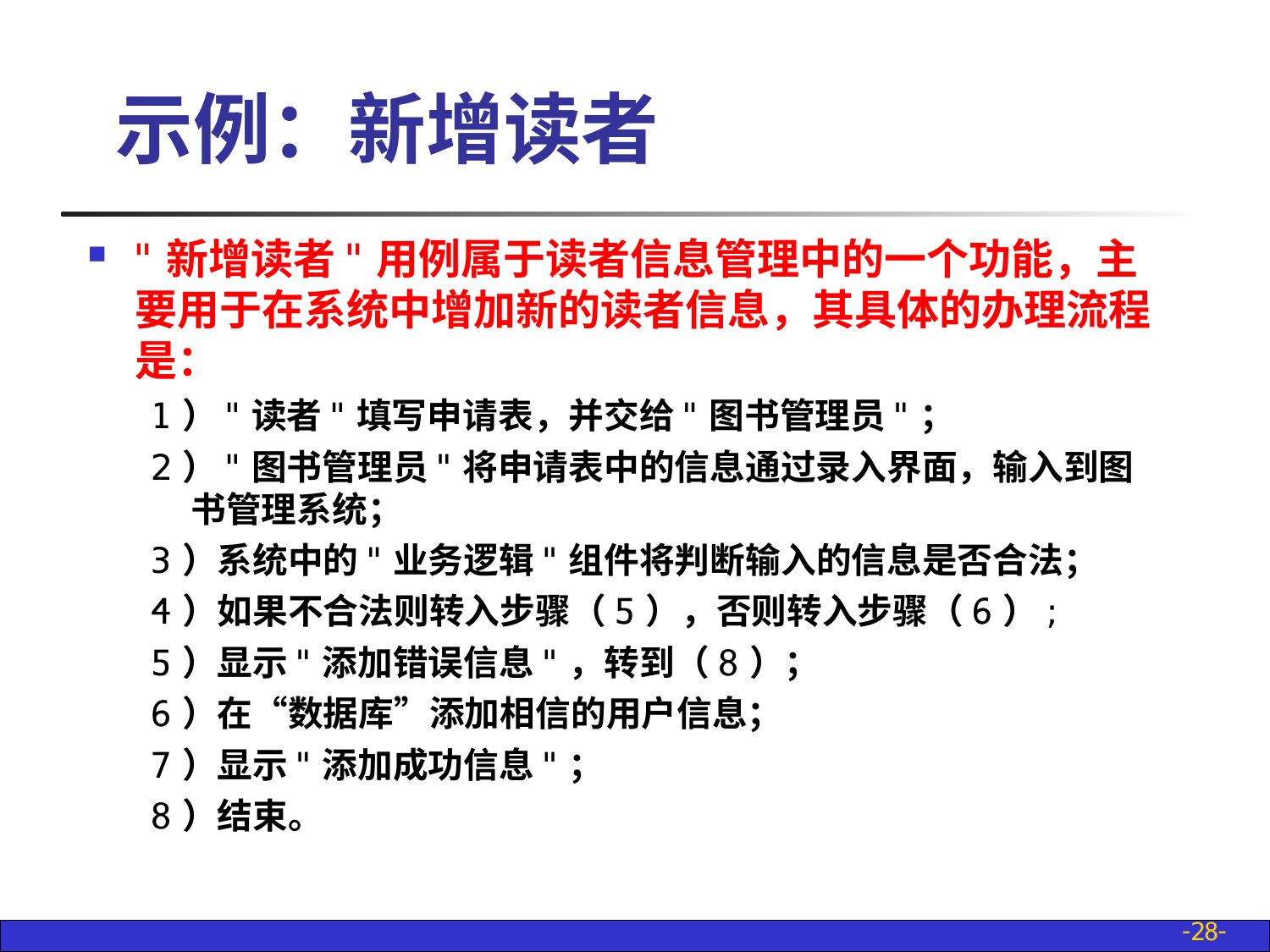

示例：新增读者
"新增读者"用例属于读者信息管理中的一个功能，主要用于在系统中增加新的读者信息，其具体的办理流程是：
1）"读者"填写申请表，并交给"图书管理员"；
2）"图书管理员"将申请表中的信息通过录入界面，输入到图书管理系统；
3）系统中的"业务逻辑"组件将判断输入的信息是否合法；
4）如果不合法则转入步骤（5），否则转入步骤（6）;
5）显示"添加错误信息"，转到（8）；
6）在“数据库”添加相信的用户信息；
7）显示"添加成功信息"；
8）结束。
-28-